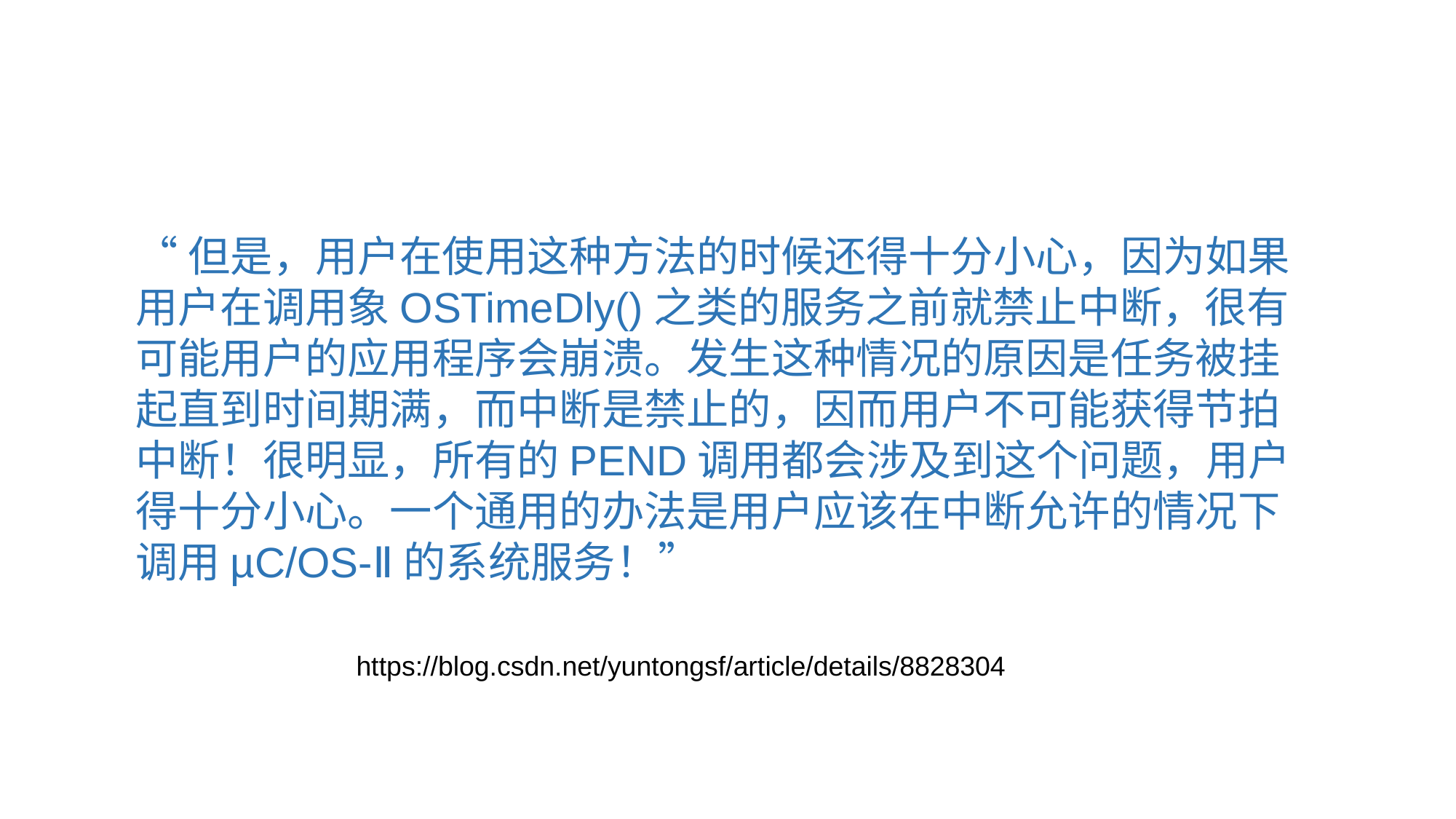

“但是，用户在使用这种方法的时候还得十分小心，因为如果用户在调用象OSTimeDly()之类的服务之前就禁止中断，很有可能用户的应用程序会崩溃。发生这种情况的原因是任务被挂起直到时间期满，而中断是禁止的，因而用户不可能获得节拍中断！很明显，所有的PEND调用都会涉及到这个问题，用户得十分小心。一个通用的办法是用户应该在中断允许的情况下调用µC/OS-Ⅱ的系统服务！”
https://blog.csdn.net/yuntongsf/article/details/8828304